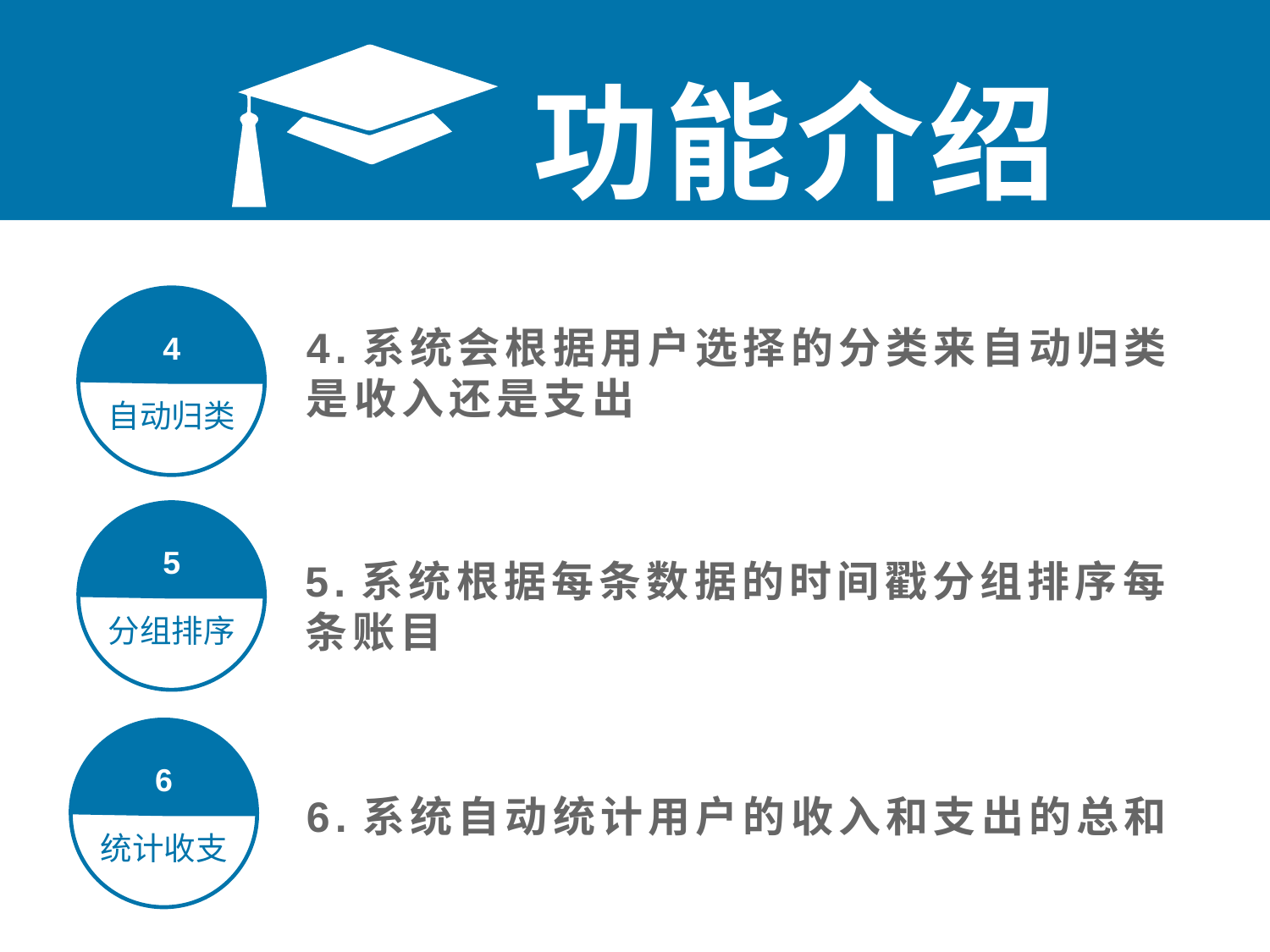

功能介绍

4
自动归类
4.系统会根据用户选择的分类来自动归类是收入还是支出

5
分组排序
5.系统根据每条数据的时间戳分组排序每条账目

6
统计收支
6.系统自动统计用户的收入和支出的总和